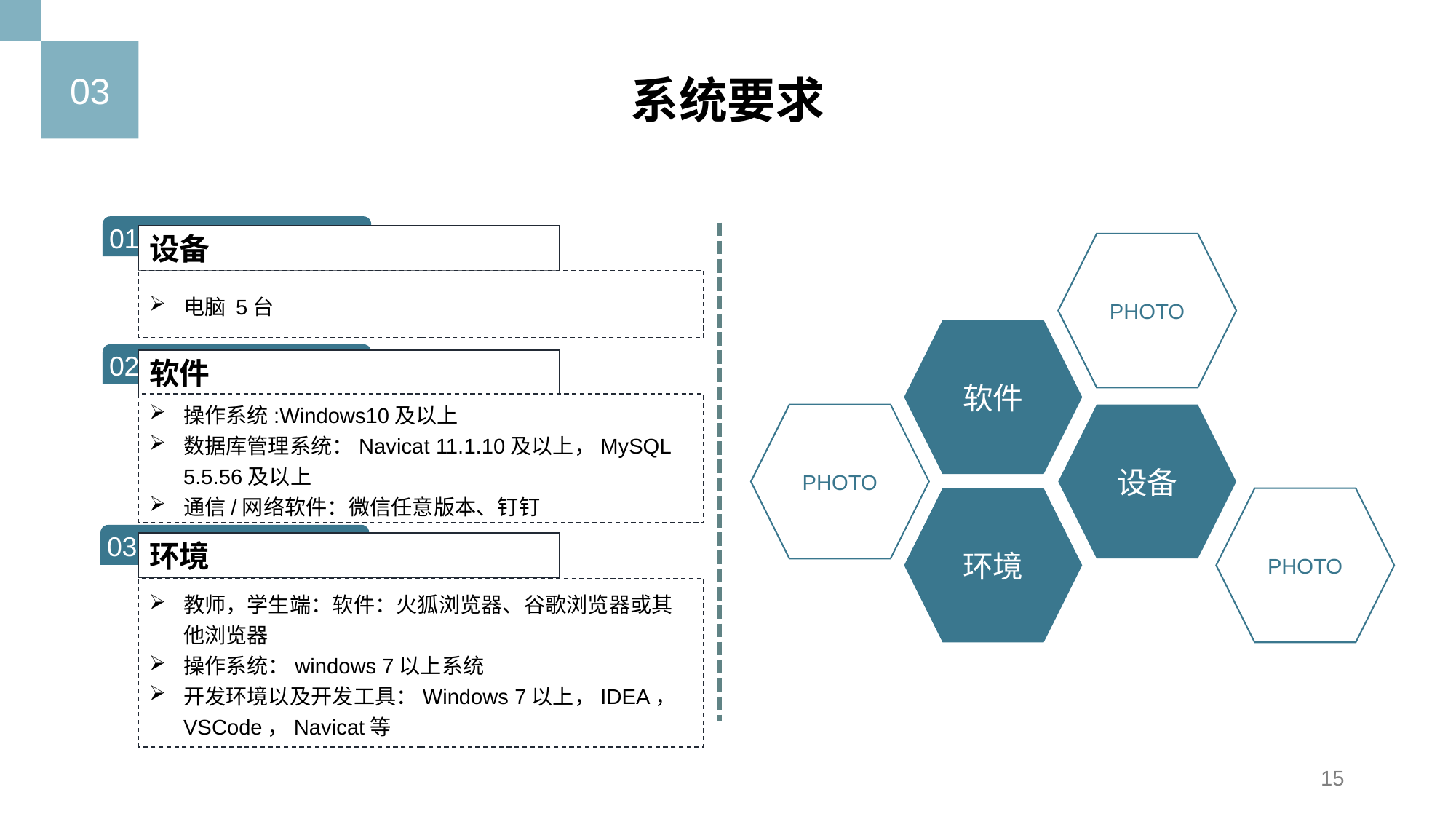

03
系统要求
01
设备
PHOTO
电脑 5台
软件
02
软件
操作系统:Windows10及以上
数据库管理系统：Navicat 11.1.10及以上，MySQL 5.5.56及以上
通信/网络软件：微信任意版本、钉钉
PHOTO
设备
环境
PHOTO
03
环境
教师，学生端：软件：火狐浏览器、谷歌浏览器或其他浏览器
操作系统：windows 7以上系统
开发环境以及开发工具：Windows 7以上，IDEA，VSCode，Navicat等
15